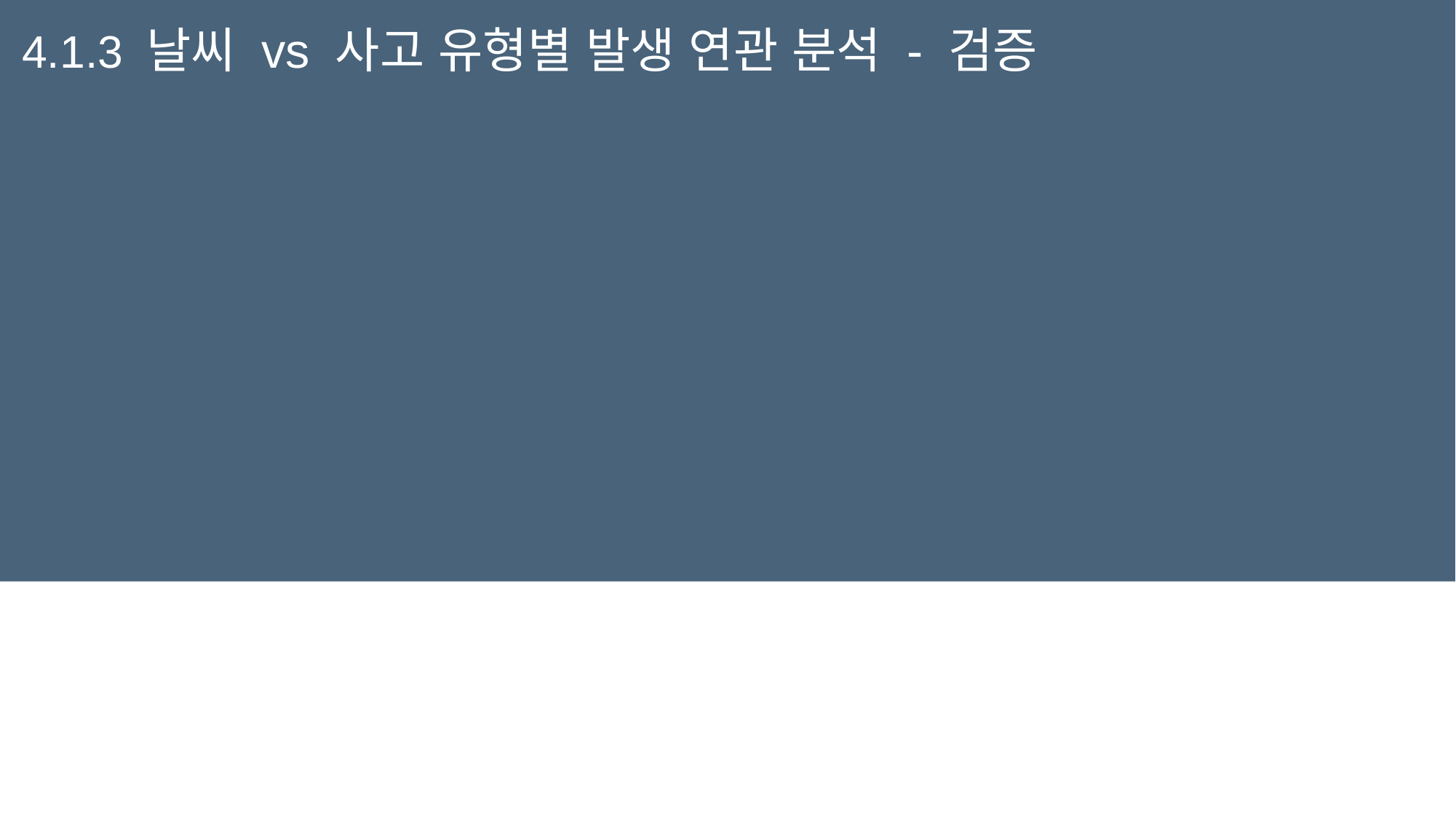

4.1.3 날씨 vs 사고 유형별 발생 연관 분석 - 검증